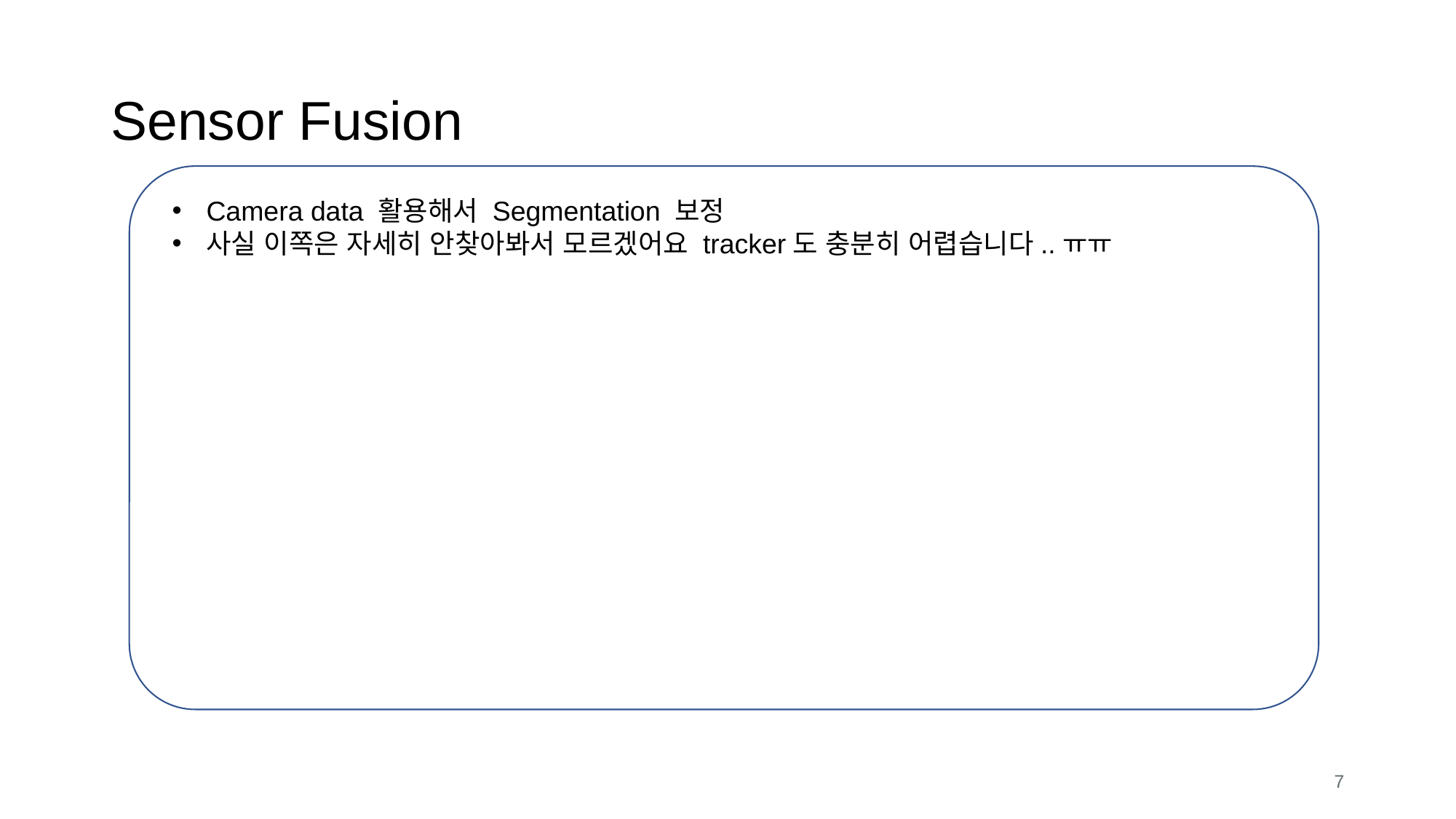

# Sensor Fusion

Camera data 활용해서 Segmentation 보정
사실 이쪽은 자세히 안찾아봐서 모르겠어요 tracker도 충분히 어렵습니다..ㅠㅠ

7